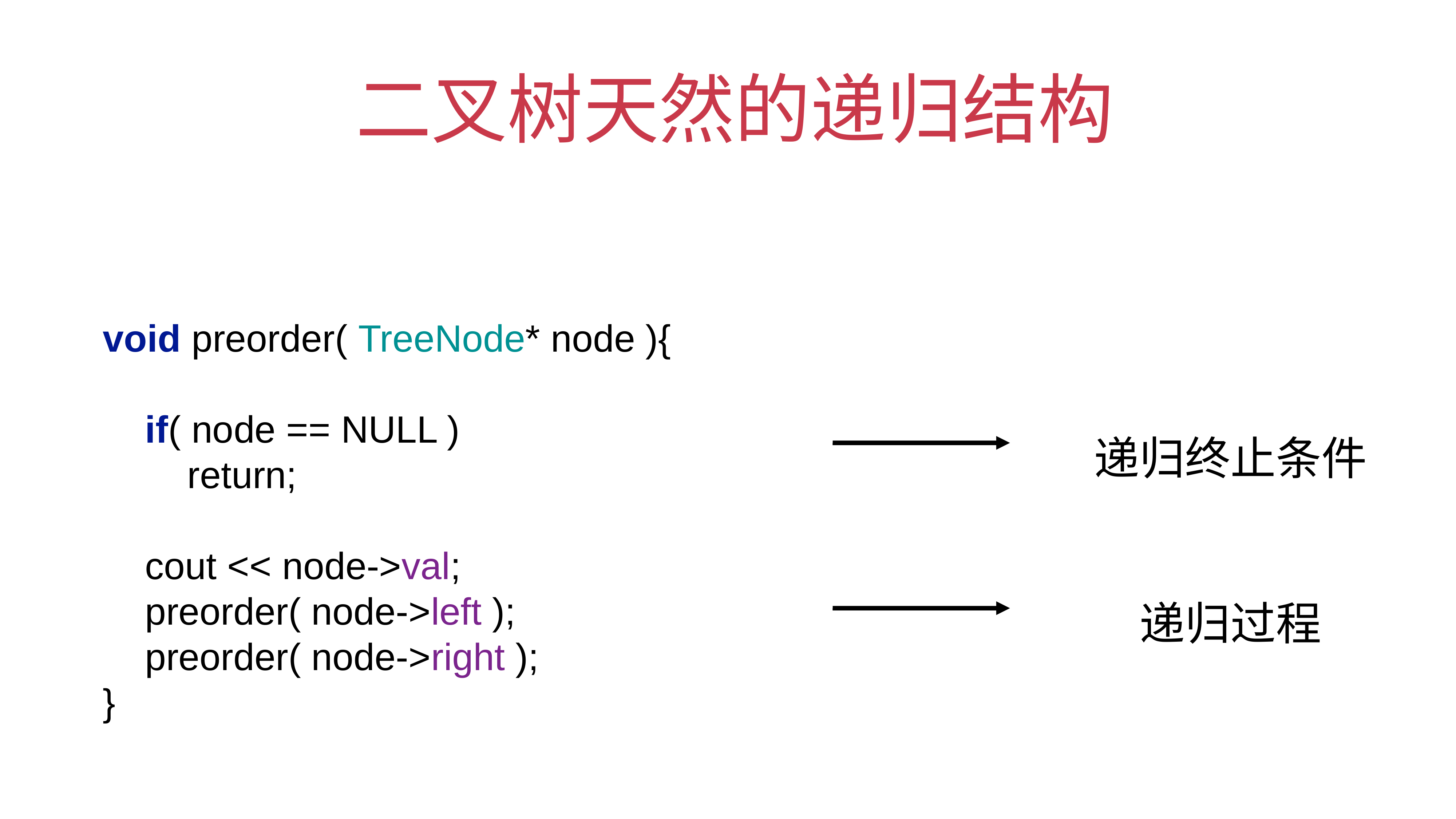

# 二叉树天然的递归结构
void preorder( TreeNode* node ){
    if( node == NULL )
        return;
    cout << node->val;
    preorder( node->left );
    preorder( node->right );
}
递归终止条件

递归过程